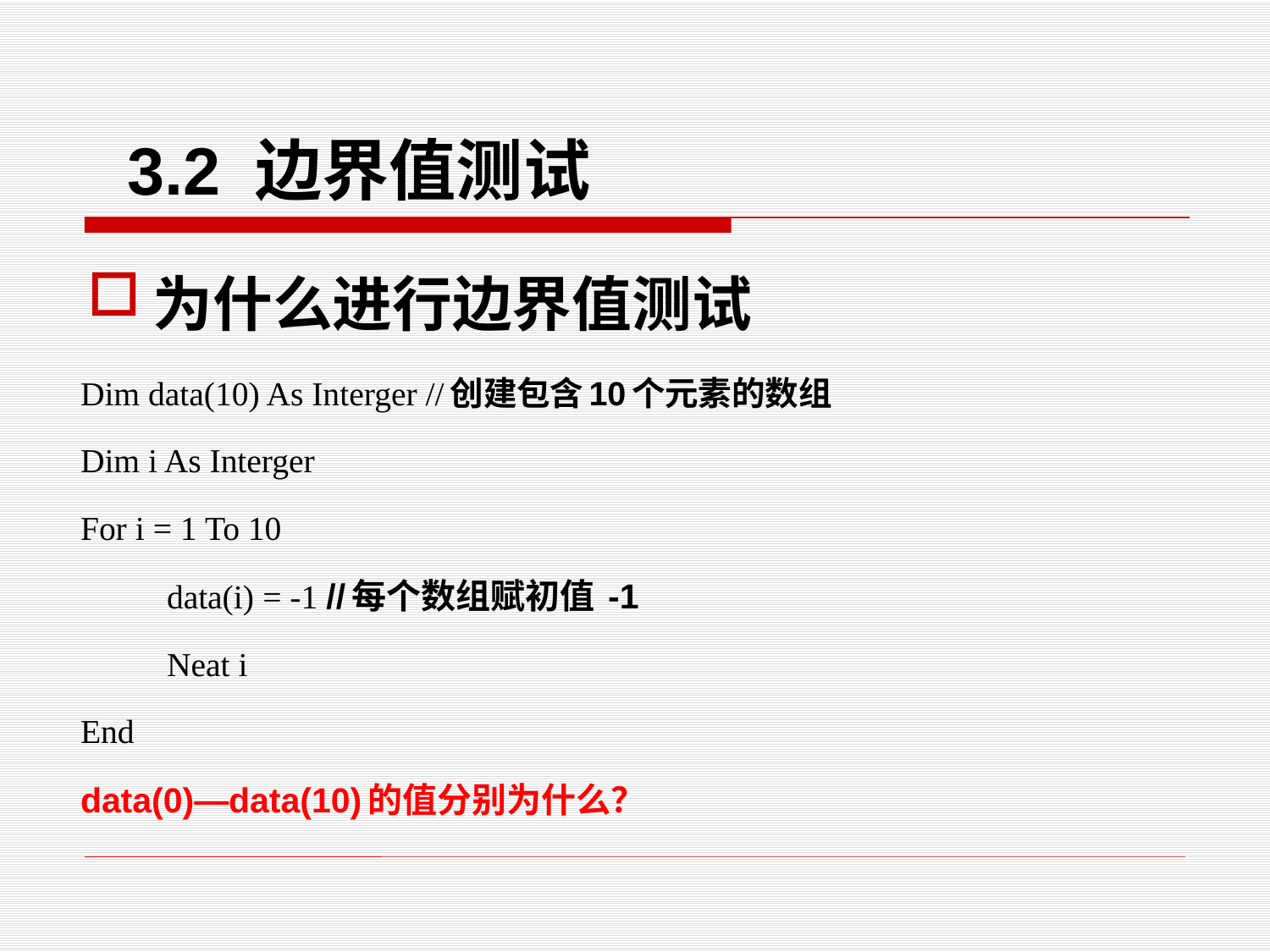

3.2 边界值测试
# 为什么进行边界值测试
Dim data(10) As Interger //创建包含10个元素的数组
Dim i As Interger
For i = 1 To 10
	data(i) = -1 //每个数组赋初值 -1
	Neat i
End
data(0)—data(10)的值分别为什么？